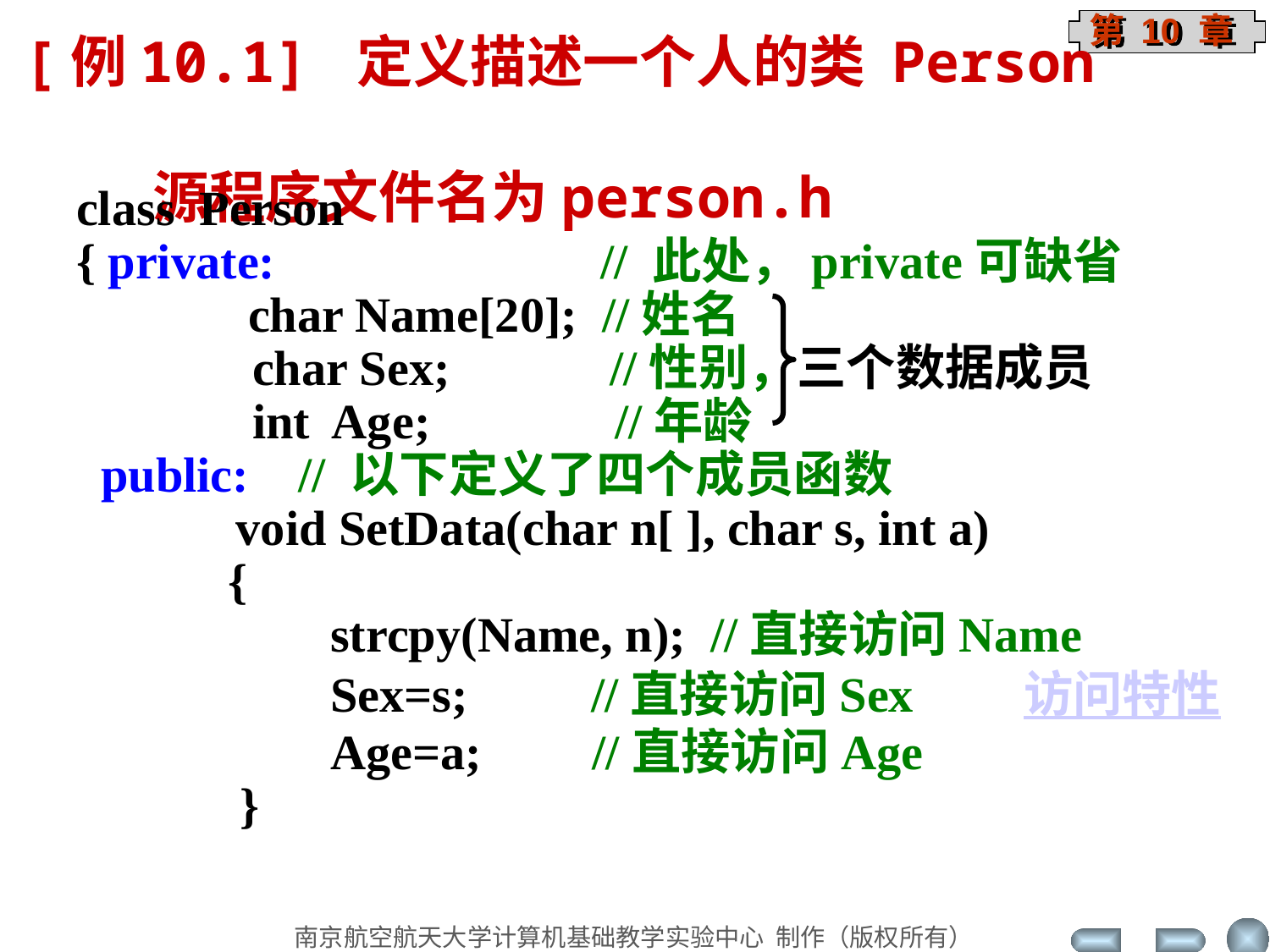

[例10.1] 定义描述一个人的类 Person
         源程序文件名为person.h
class  Person
{ private:	                      // 此处，private可缺省
              char Name[20];  //姓名
	    char Sex;             //性别，三个数据成员
	    int  Age;               //年龄
  public:    // 以下定义了四个成员函数
             void SetData(char n[ ], char s, int a)
	  {
		strcpy(Name, n);  //直接访问Name
		Sex=s;          //直接访问Sex        访问特性
		Age=a;         //直接访问Age
	   }